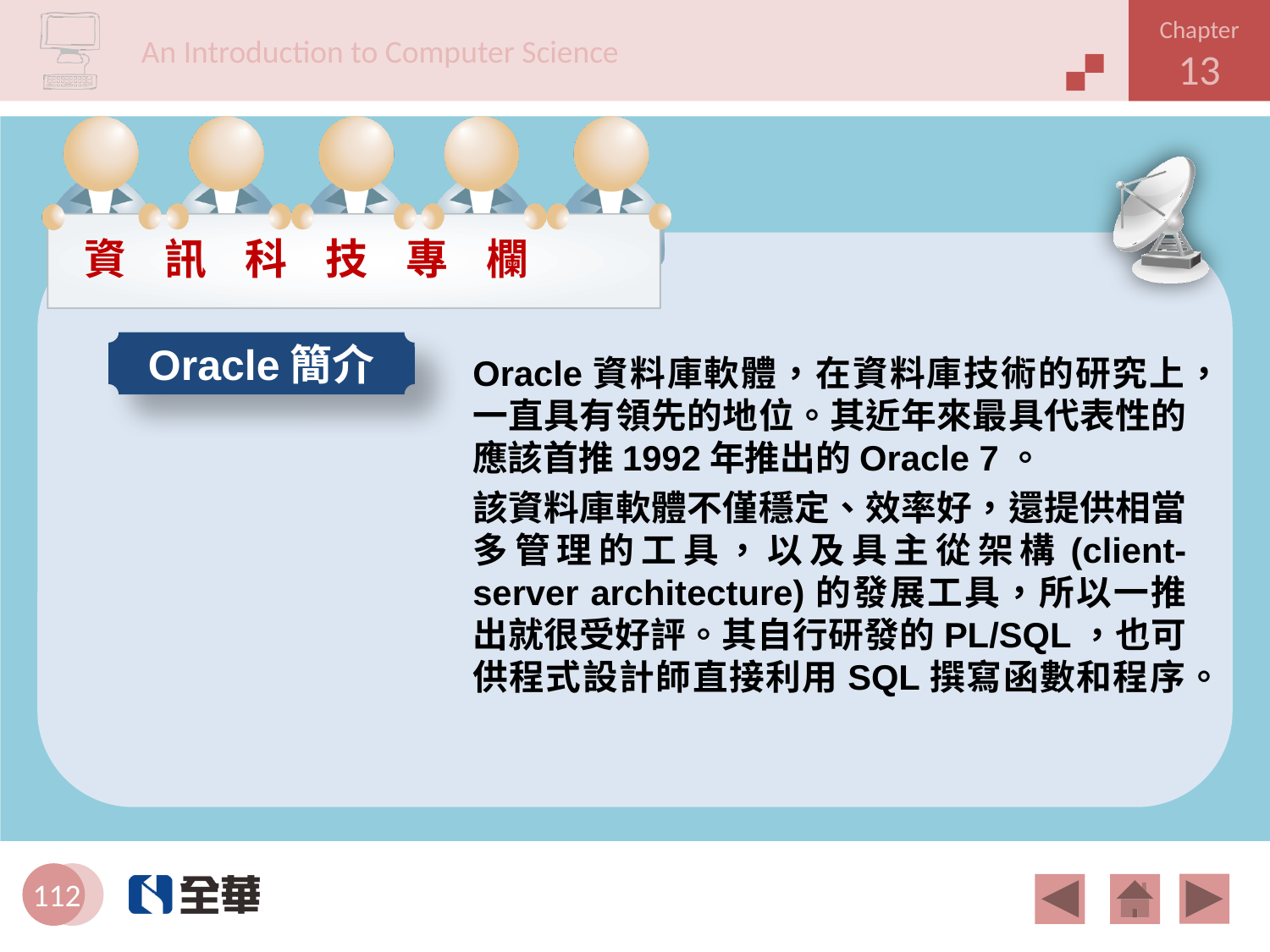

Oracle簡介
Oracle資料庫軟體，在資料庫技術的研究上，一直具有領先的地位。其近年來最具代表性的應該首推1992年推出的Oracle 7。
該資料庫軟體不僅穩定、效率好，還提供相當多管理的工具，以及具主從架構(client-server architecture)的發展工具，所以一推出就很受好評。其自行研發的PL/SQL，也可供程式設計師直接利用SQL撰寫函數和程序。